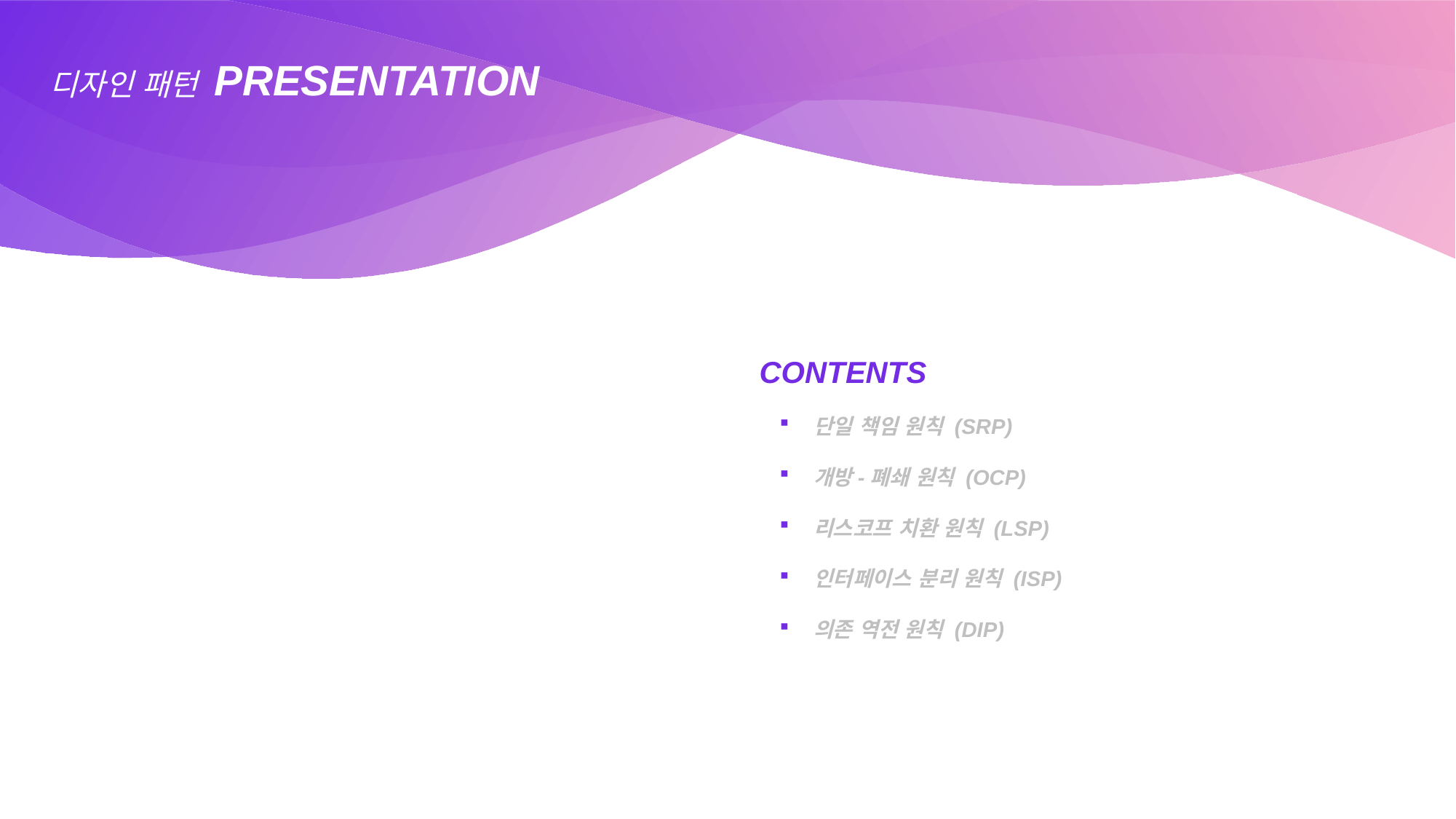

디자인 패턴 PRESENTATION
CONTENTS
단일 책임 원칙 (SRP)
개방-폐쇄 원칙 (OCP)
리스코프 치환 원칙 (LSP)
인터페이스 분리 원칙 (ISP)
의존 역전 원칙 (DIP)